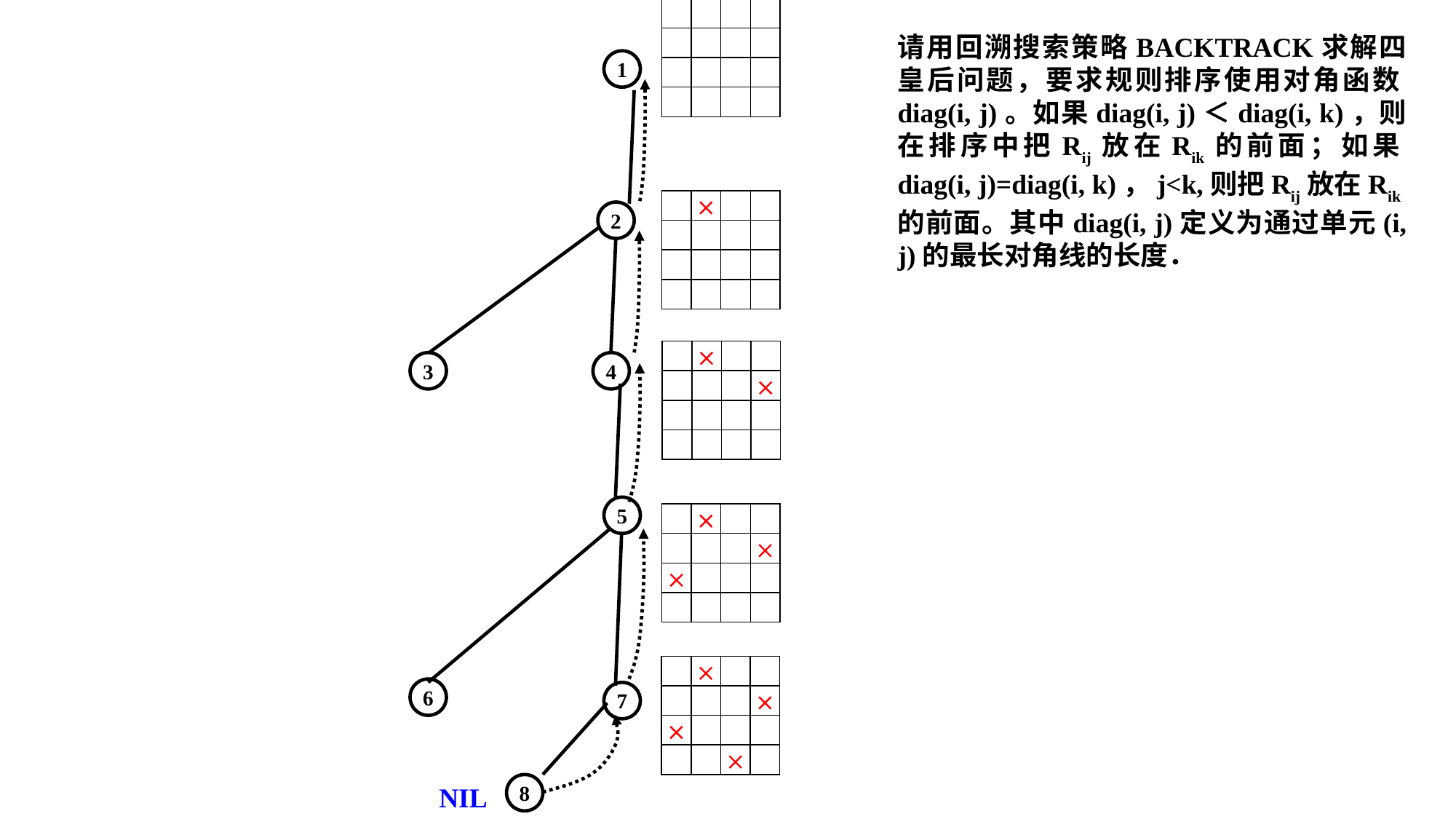

请用回溯搜索策略BACKTRACK求解四皇后问题，要求规则排序使用对角函数diag(i, j)。如果diag(i, j)＜diag(i, k)，则在排序中把Rij放在Rik的前面；如果diag(i, j)=diag(i, k)，j<k,则把Rij放在Rik的前面。其中diag(i, j)定义为通过单元(i, j)的最长对角线的长度．

1

×

2

×

×

3
4

5

×

×
×

×

×
×

×

6
7

8
NIL